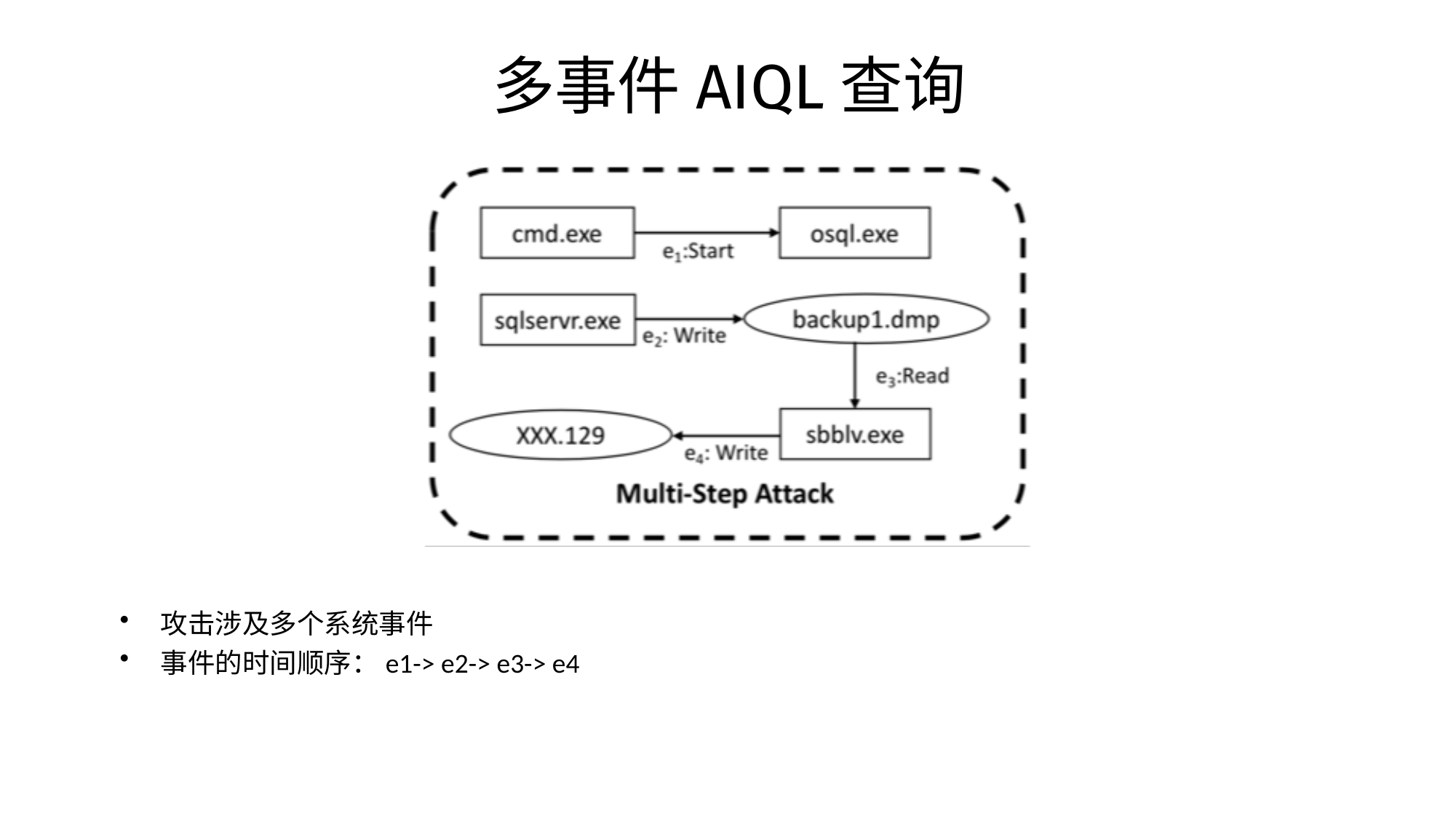

# 多事件AIQL查询

攻击涉及多个系统事件
事件的时间顺序：e1-> e2-> e3-> e4